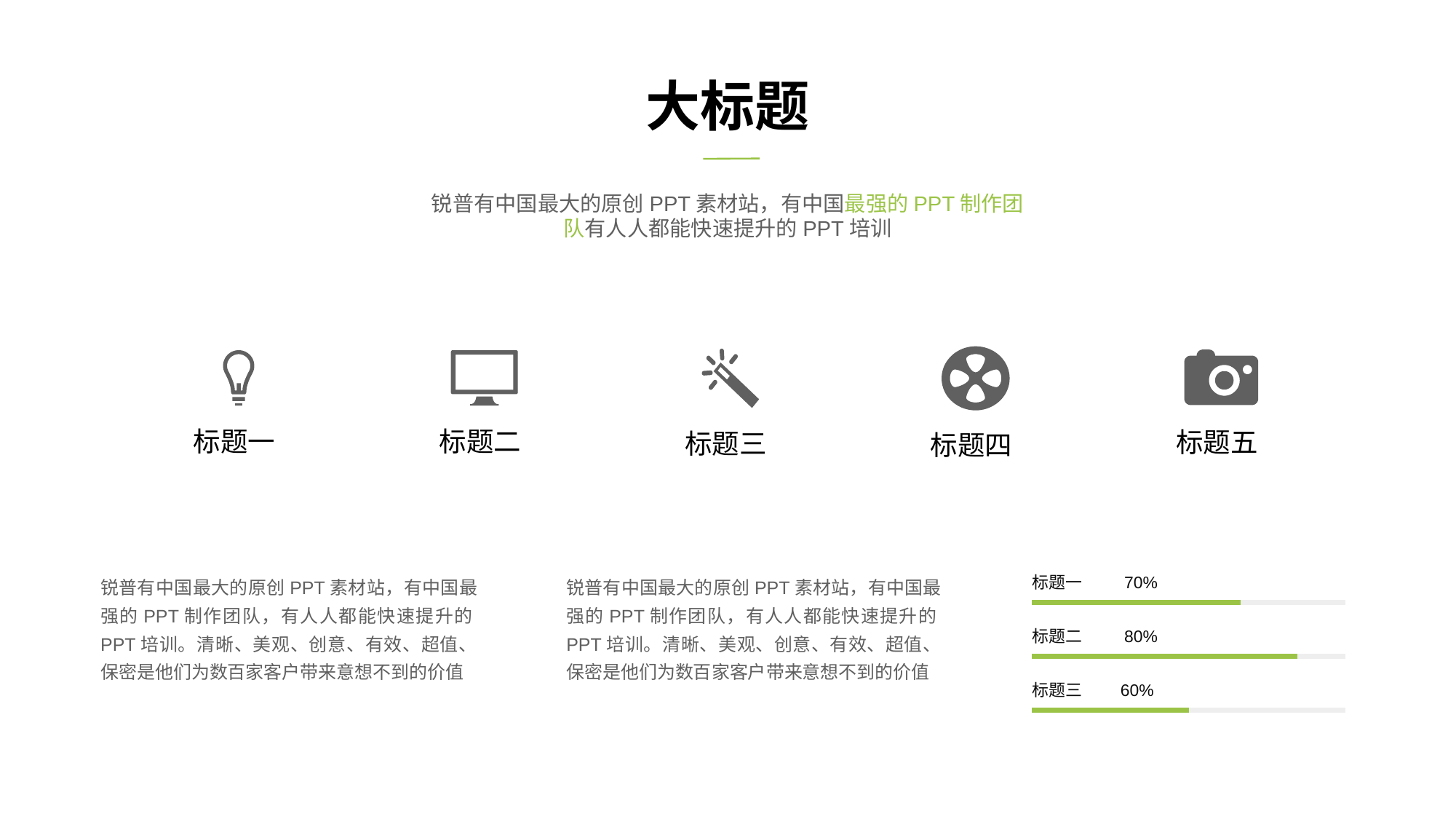

大标题
锐普有中国最大的原创PPT素材站，有中国最强的PPT制作团队有人人都能快速提升的PPT培训

标题四

标题三

标题五

标题一

标题二
锐普有中国最大的原创PPT素材站，有中国最强的PPT制作团队，有人人都能快速提升的PPT培训。清晰、美观、创意、有效、超值、保密是他们为数百家客户带来意想不到的价值
锐普有中国最大的原创PPT素材站，有中国最强的PPT制作团队，有人人都能快速提升的PPT培训。清晰、美观、创意、有效、超值、保密是他们为数百家客户带来意想不到的价值
标题一          70%
标题二          80%
标题三         60%